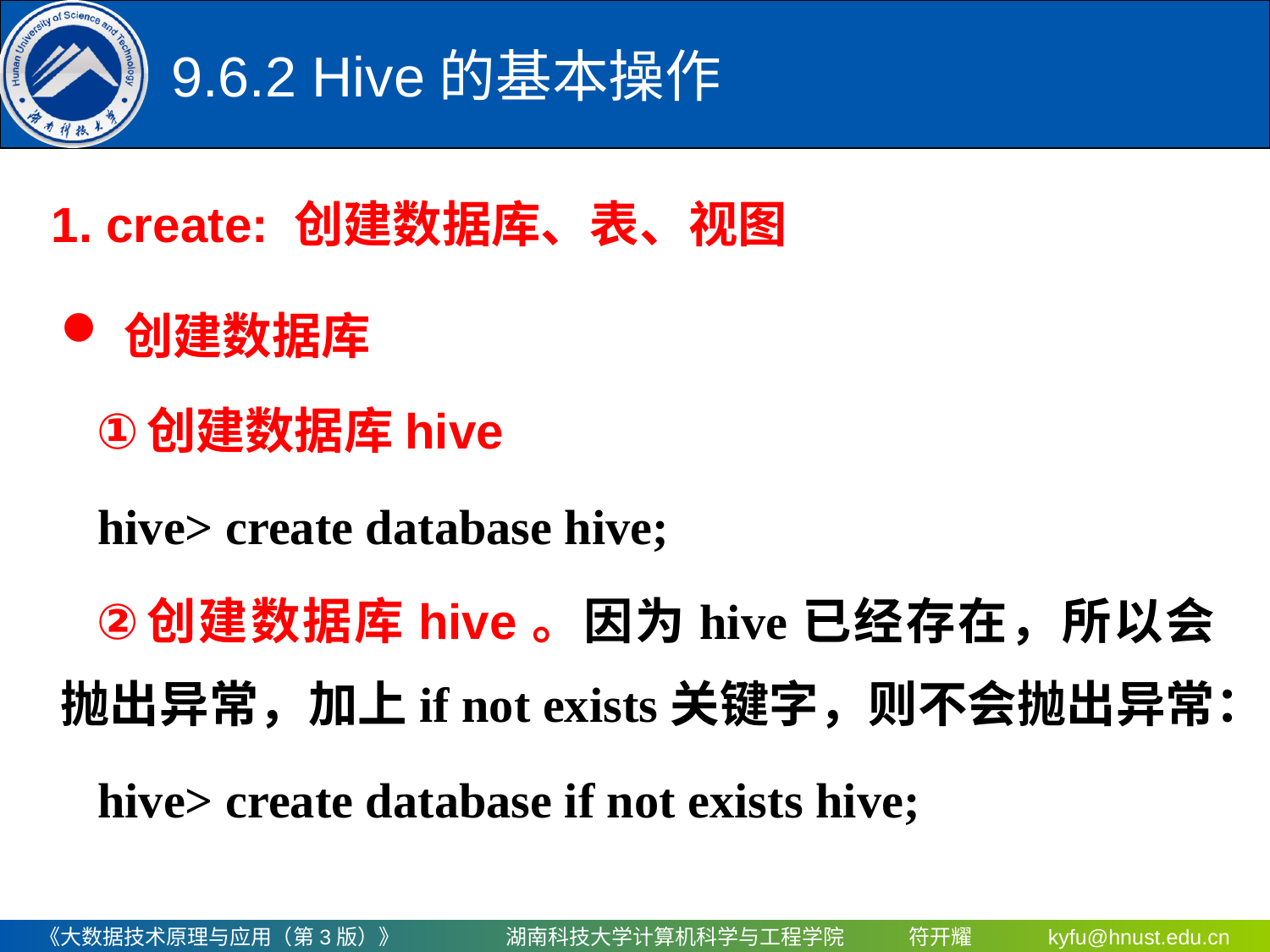

9.6.2 Hive的基本操作
 1. create: 创建数据库、表、视图
创建数据库
创建数据库hive
hive> create database hive;
创建数据库hive。因为hive已经存在，所以会抛出异常，加上if not exists关键字，则不会抛出异常：
hive> create database if not exists hive;